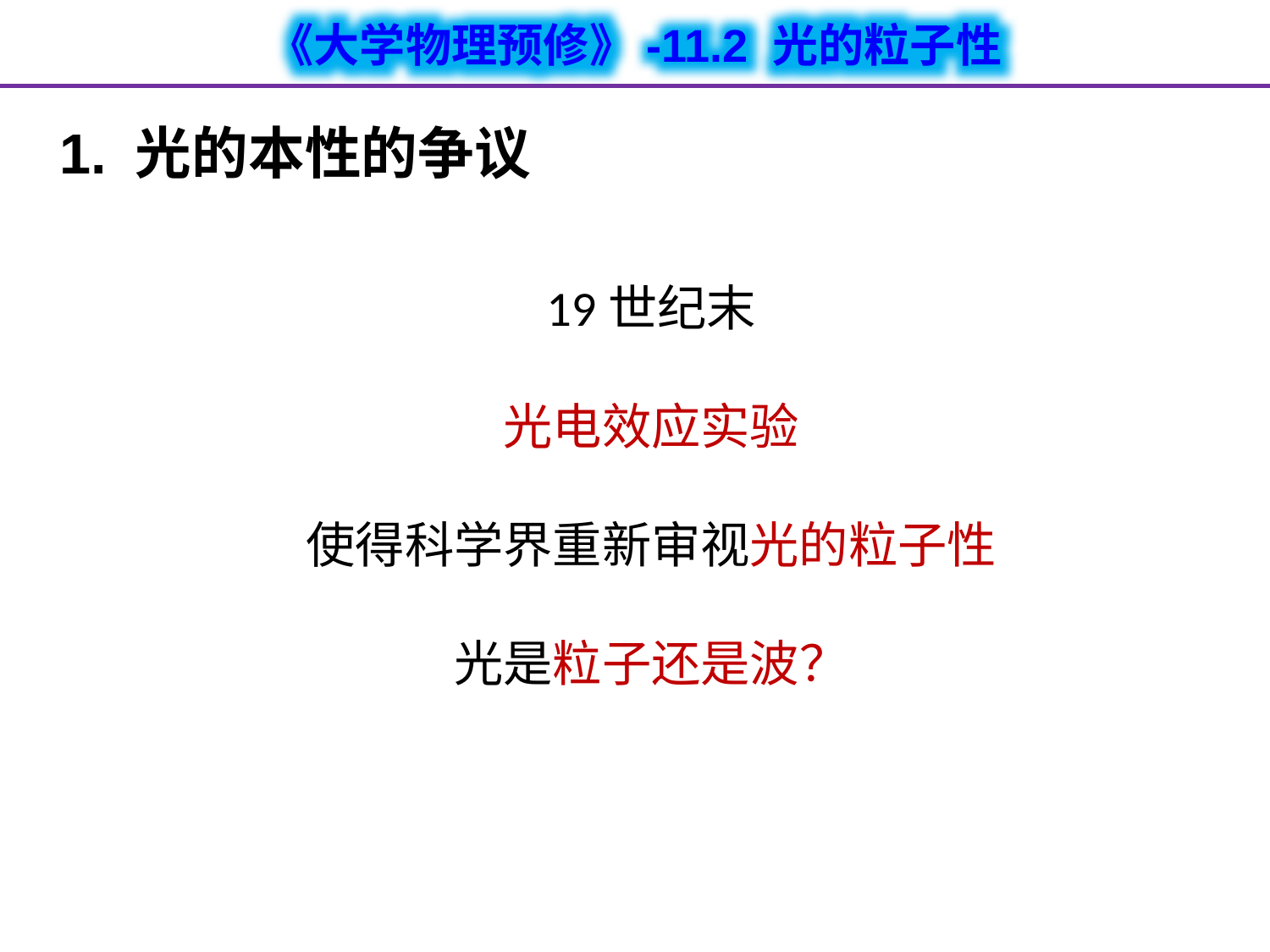

1. 光的本性的争议
19世纪末

光电效应实验

使得科学界重新审视光的粒子性

光是粒子还是波？